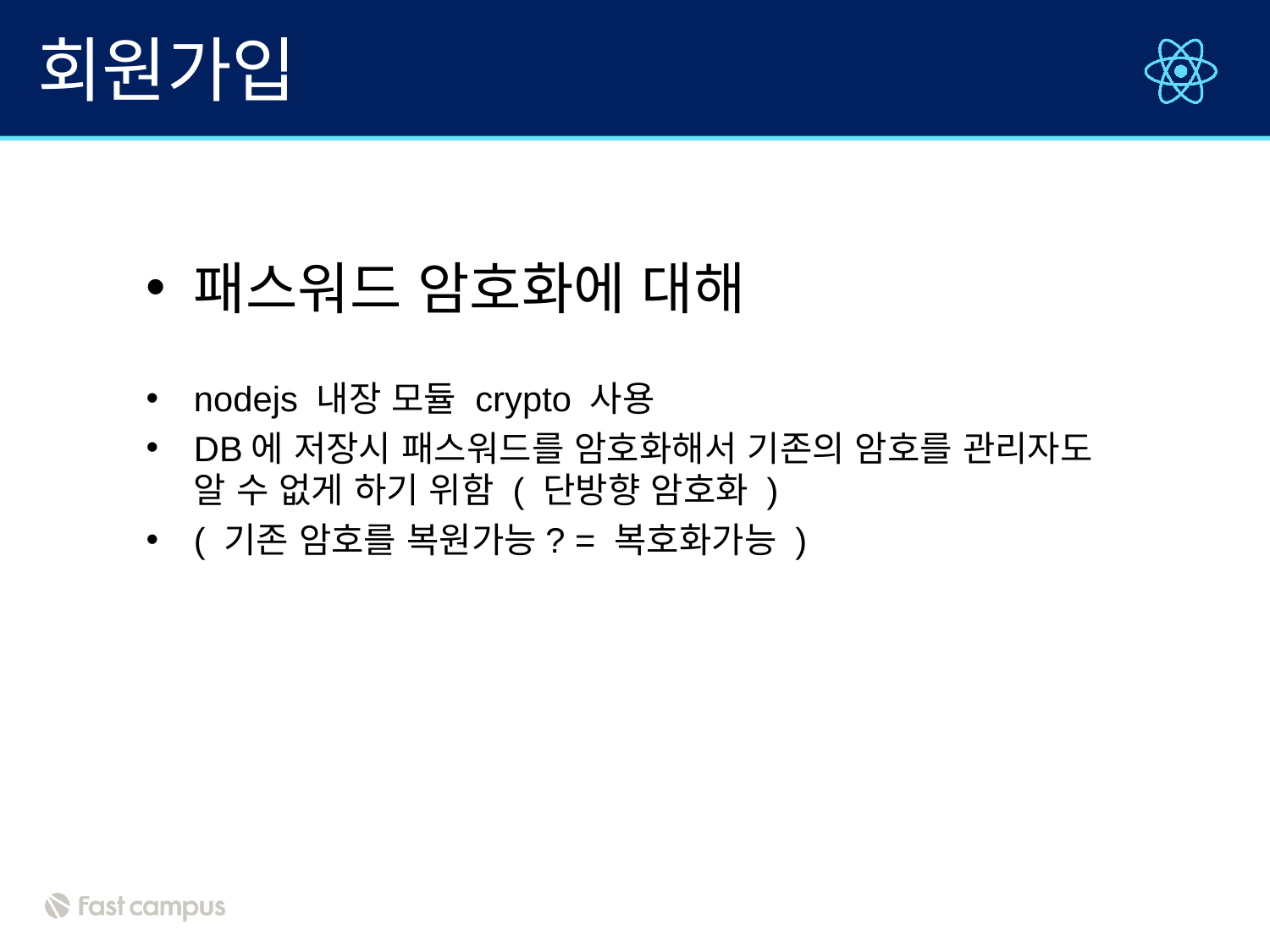

# 회원가입
패스워드 암호화에 대해

nodejs 내장 모듈 crypto 사용
DB에 저장시 패스워드를 암호화해서 기존의 암호를 관리자도 알 수 없게 하기 위함 ( 단방향 암호화 )
( 기존 암호를 복원가능? = 복호화가능 )